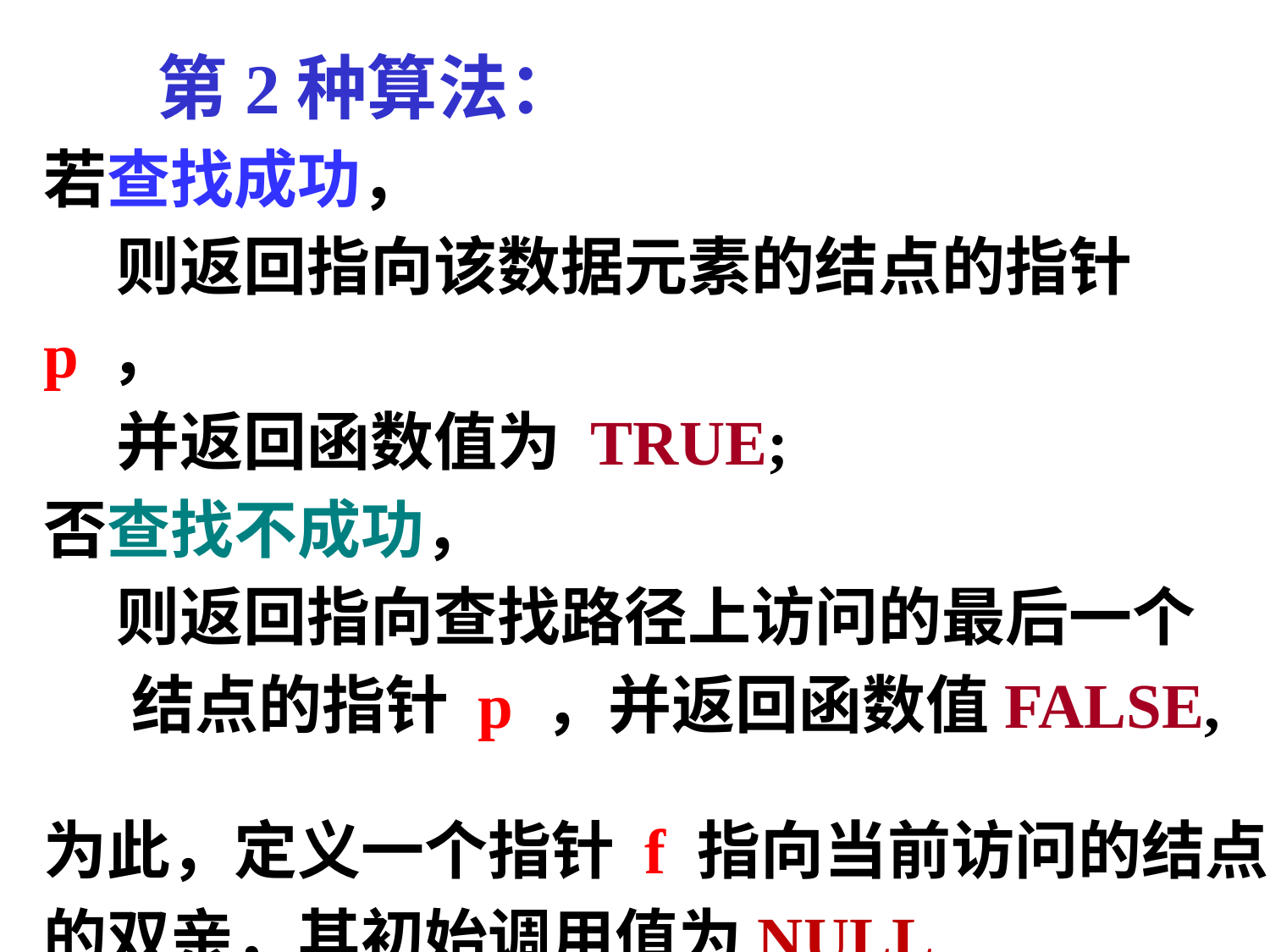

第2种算法：
若查找成功，
    则返回指向该数据元素的结点的指针 p ，
    并返回函数值为 TRUE;
否查找不成功，
    则返回指向查找路径上访问的最后一个
     结点的指针 p ，并返回函数值FALSE,

为此，定义一个指针 f 指向当前访问的结点的双亲，其初始调用值为NULL